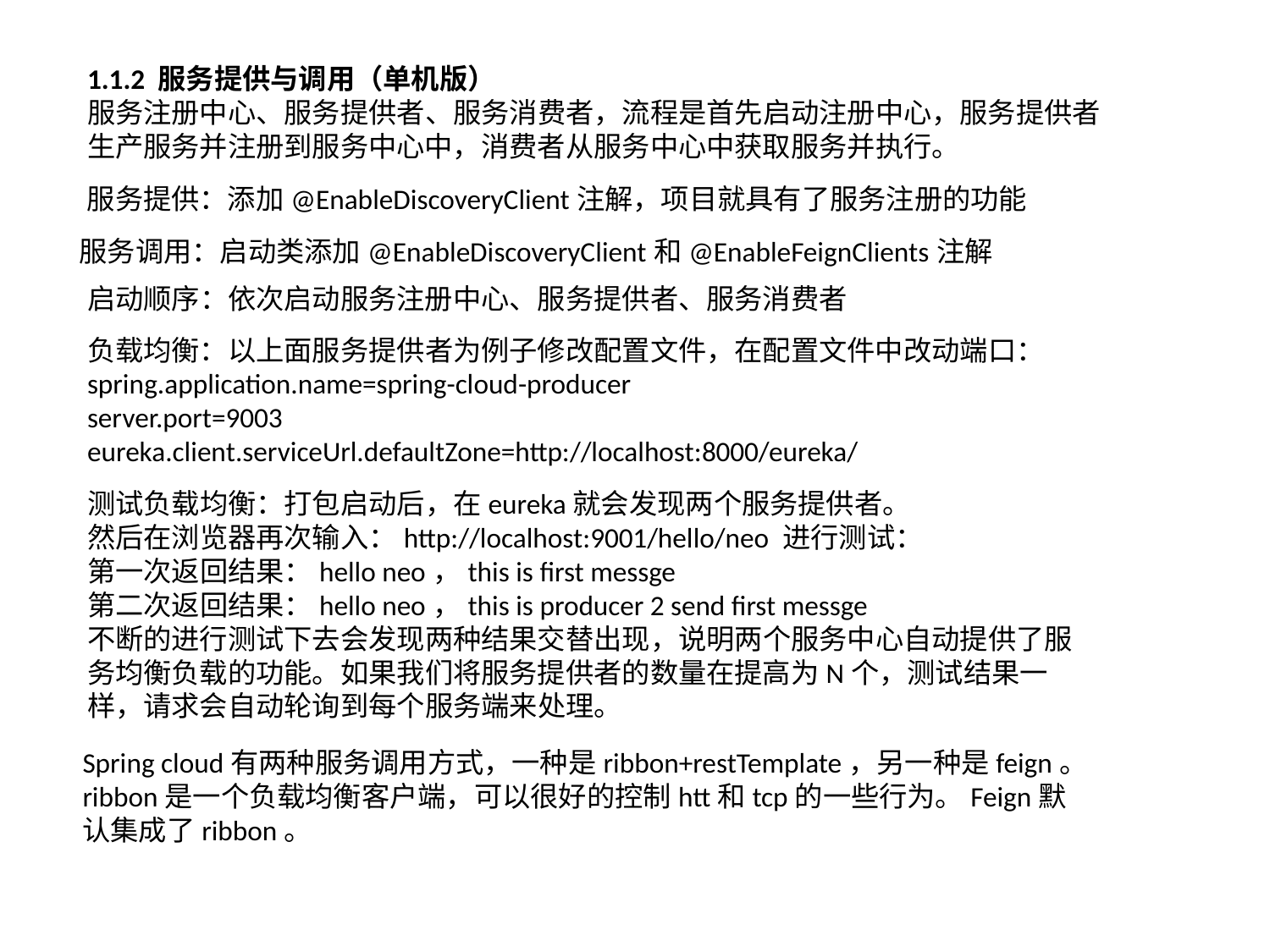

1.1.2 服务提供与调用（单机版）
服务注册中心、服务提供者、服务消费者，流程是首先启动注册中心，服务提供者生产服务并注册到服务中心中，消费者从服务中心中获取服务并执行。
服务提供：添加@EnableDiscoveryClient注解，项目就具有了服务注册的功能

服务调用：启动类添加@EnableDiscoveryClient和@EnableFeignClients注解

启动顺序：依次启动服务注册中心、服务提供者、服务消费者
负载均衡：以上面服务提供者为例子修改配置文件，在配置文件中改动端口：
spring.application.name=spring-cloud-producer
server.port=9003
eureka.client.serviceUrl.defaultZone=http://localhost:8000/eureka/

测试负载均衡：打包启动后，在eureka就会发现两个服务提供者。
然后在浏览器再次输入：http://localhost:9001/hello/neo 进行测试：
第一次返回结果：hello neo，this is first messge
第二次返回结果：hello neo，this is producer 2 send first messge
不断的进行测试下去会发现两种结果交替出现，说明两个服务中心自动提供了服务均衡负载的功能。如果我们将服务提供者的数量在提高为N个，测试结果一样，请求会自动轮询到每个服务端来处理。

Spring cloud有两种服务调用方式，一种是ribbon+restTemplate，另一种是feign。
ribbon是一个负载均衡客户端，可以很好的控制htt和tcp的一些行为。Feign默认集成了ribbon。